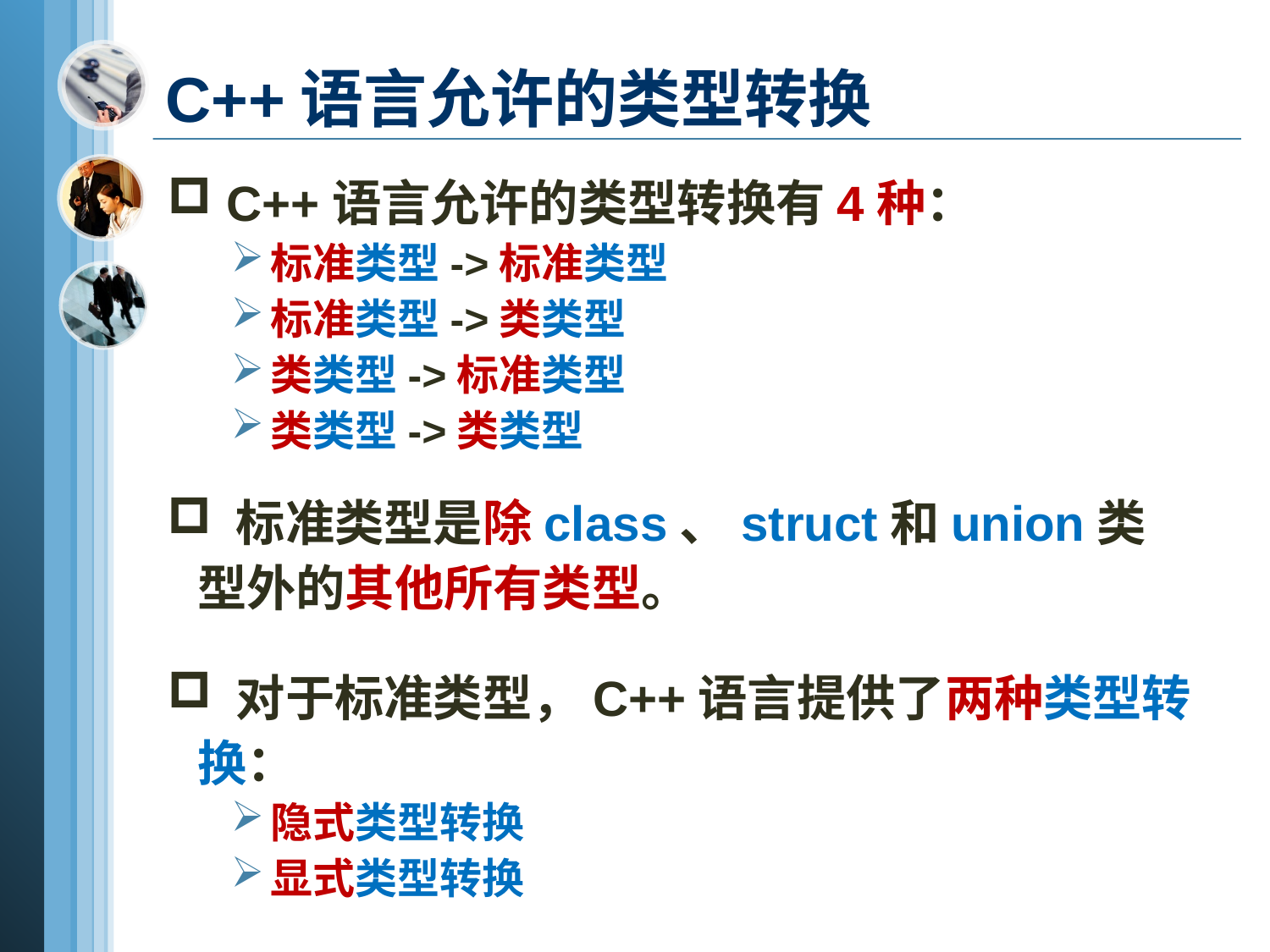

C++语言允许的类型转换
 C++语言允许的类型转换有4种：
标准类型->标准类型
标准类型->类类型
类类型->标准类型
类类型->类类型
 标准类型是除class、struct和union类型外的其他所有类型。
 对于标准类型，C++语言提供了两种类型转换：
隐式类型转换
显式类型转换